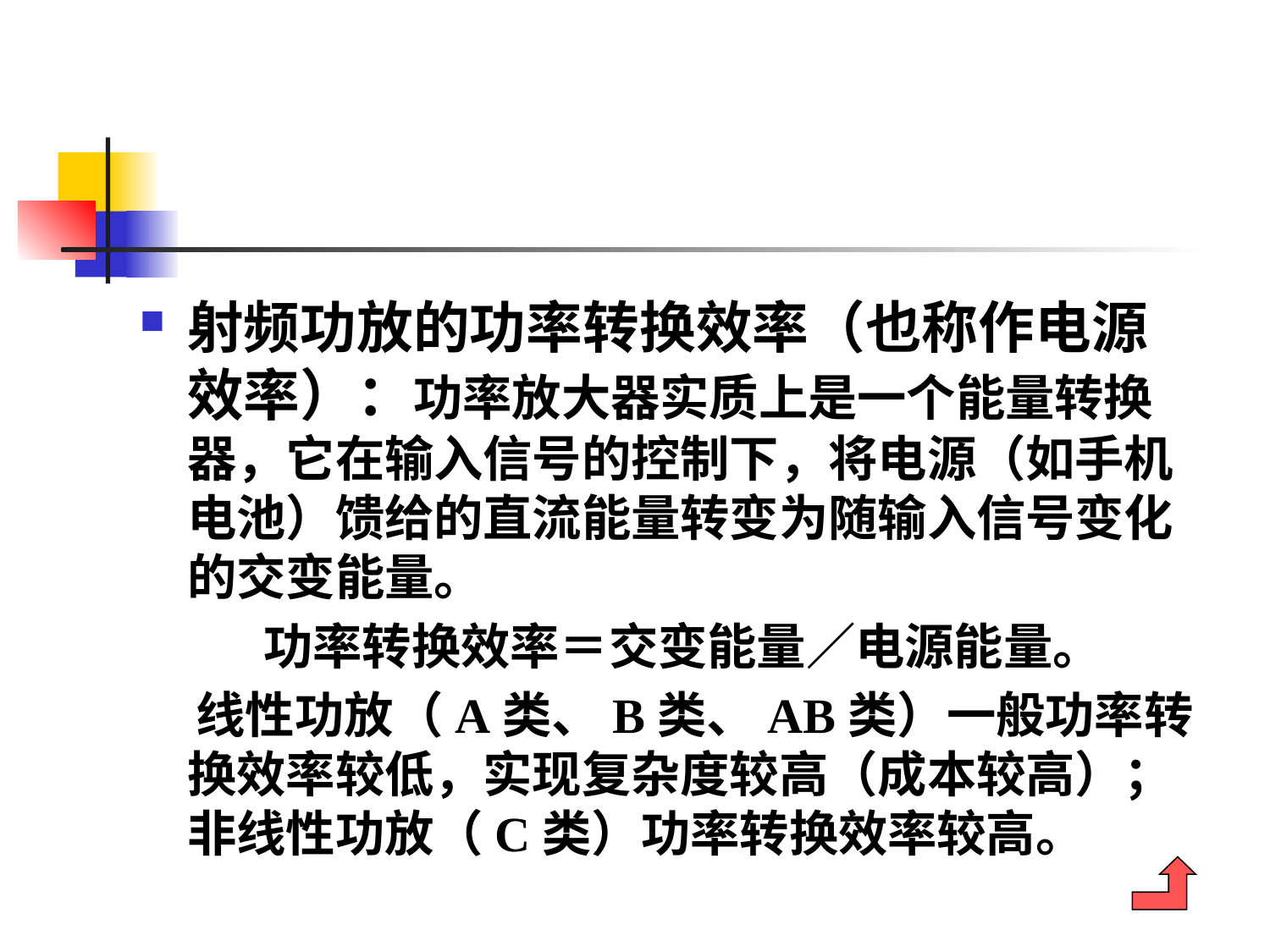

#
射频功放的功率转换效率（也称作电源效率）：功率放大器实质上是一个能量转换器，它在输入信号的控制下，将电源（如手机电池）馈给的直流能量转变为随输入信号变化的交变能量。
          功率转换效率＝交变能量／电源能量。
    线性功放（A类、B类、AB类）一般功率转换效率较低，实现复杂度较高（成本较高）；非线性功放（C类）功率转换效率较高。